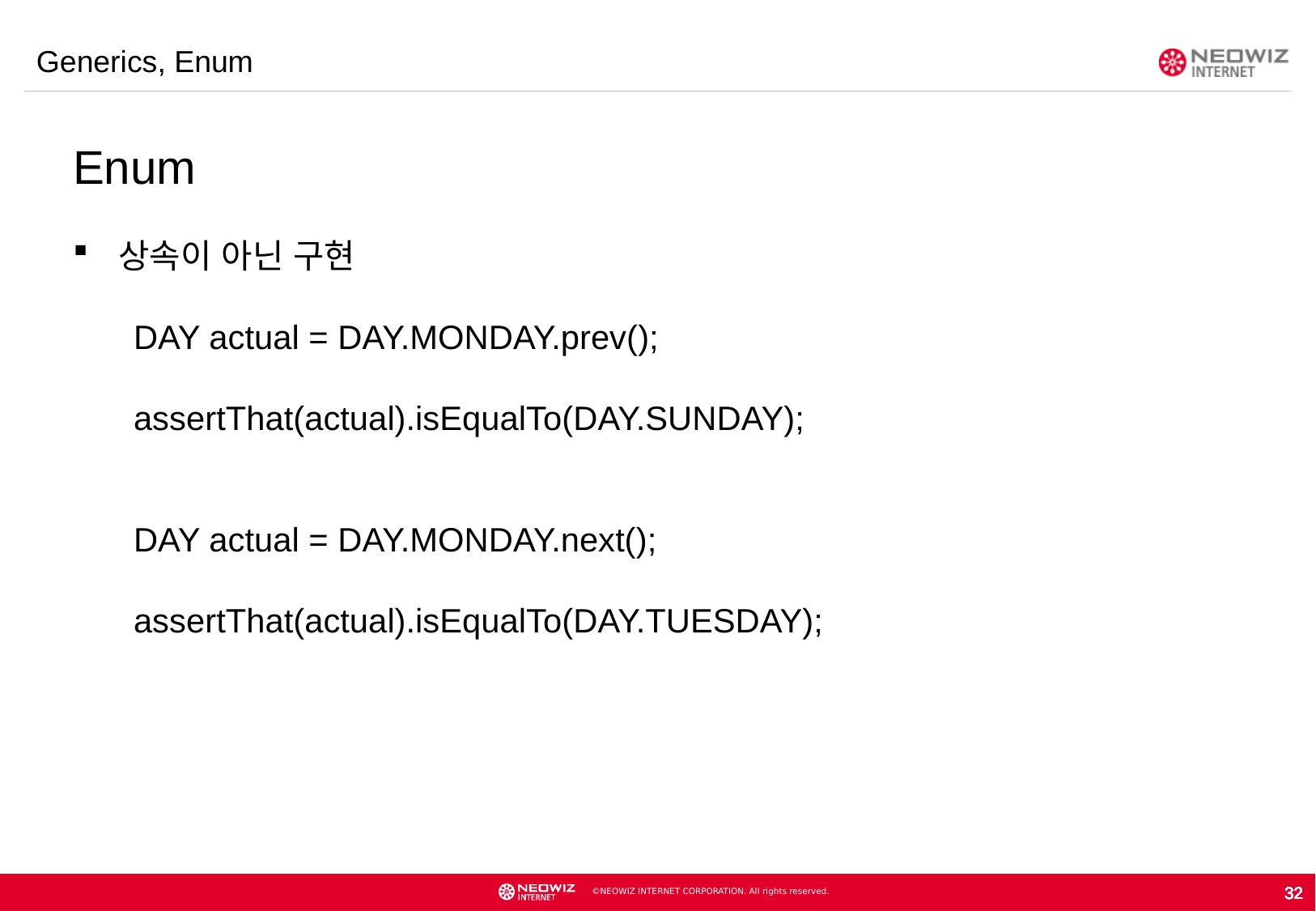

Generics, Enum

Enum

상속이 아닌 구현

DAY actual = DAY.MONDAY.prev();

assertThat(actual).isEqualTo(DAY.SUNDAY);

DAY actual = DAY.MONDAY.next();

assertThat(actual).isEqualTo(DAY.TUESDAY);
32
32
32
32
32
32
32
32
32
32
32
32
32
32
32
32
32
32
32